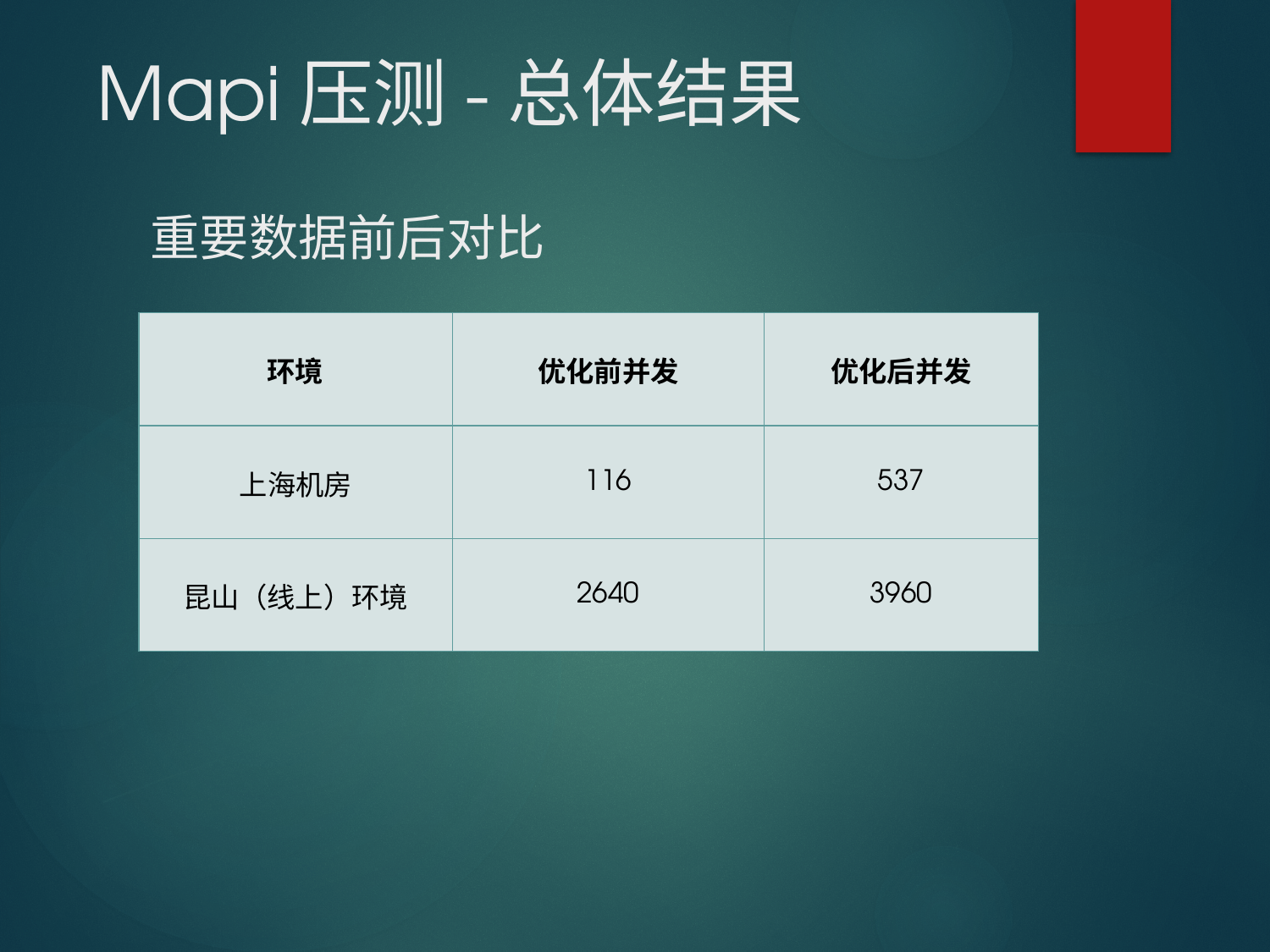

Mapi压测-总体结果
# 重要数据前后对比
| 环境 | 优化前并发 | 优化后并发 |
| --- | --- | --- |
| 上海机房 | 116 | 537 |
| 昆山（线上）环境 | 2640 | 3960 |